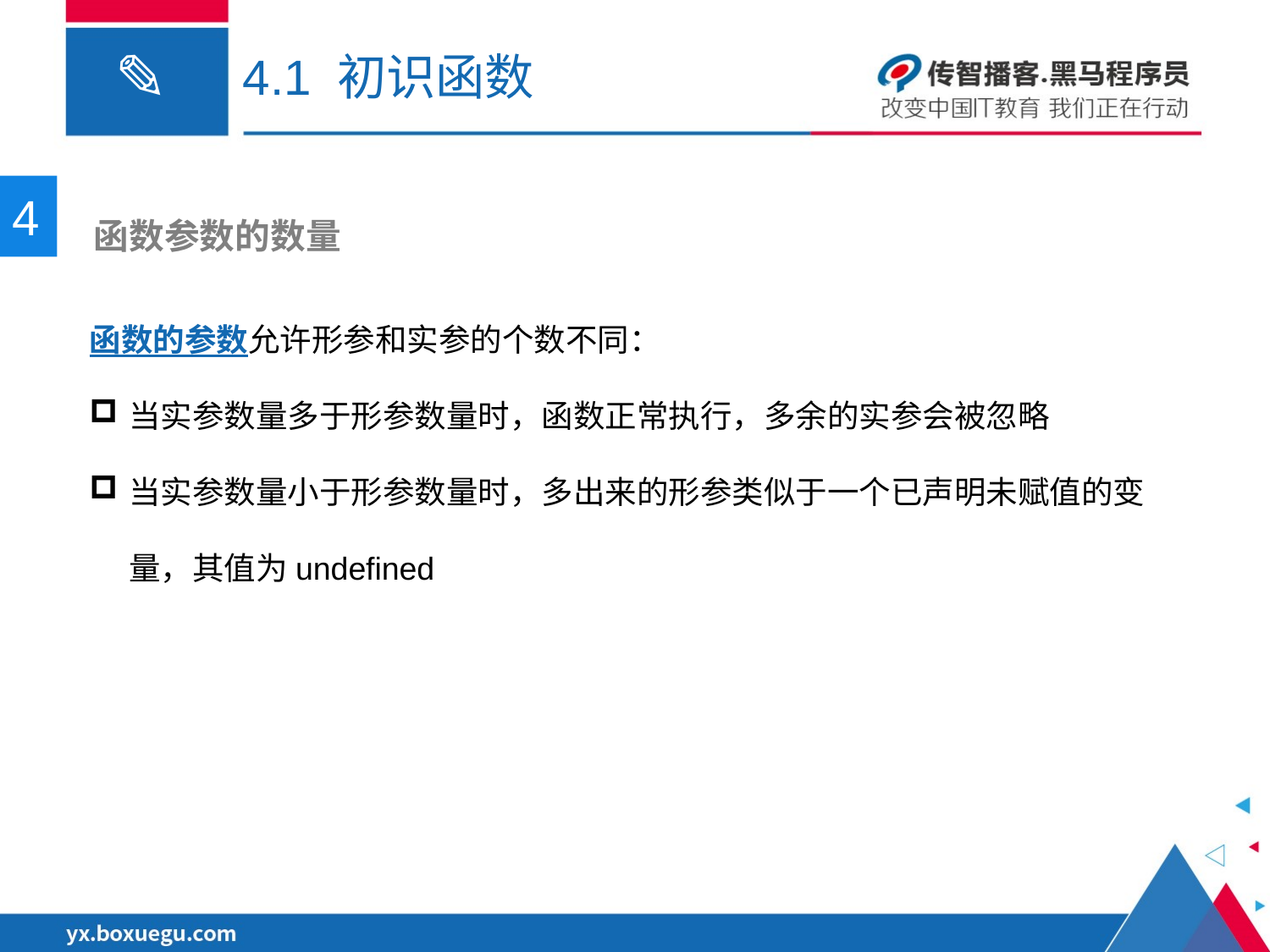

# 4.1 初识函数

4
  函数参数的数量
函数的参数允许形参和实参的个数不同：
当实参数量多于形参数量时，函数正常执行，多余的实参会被忽略
当实参数量小于形参数量时，多出来的形参类似于一个已声明未赋值的变量，其值为undefined